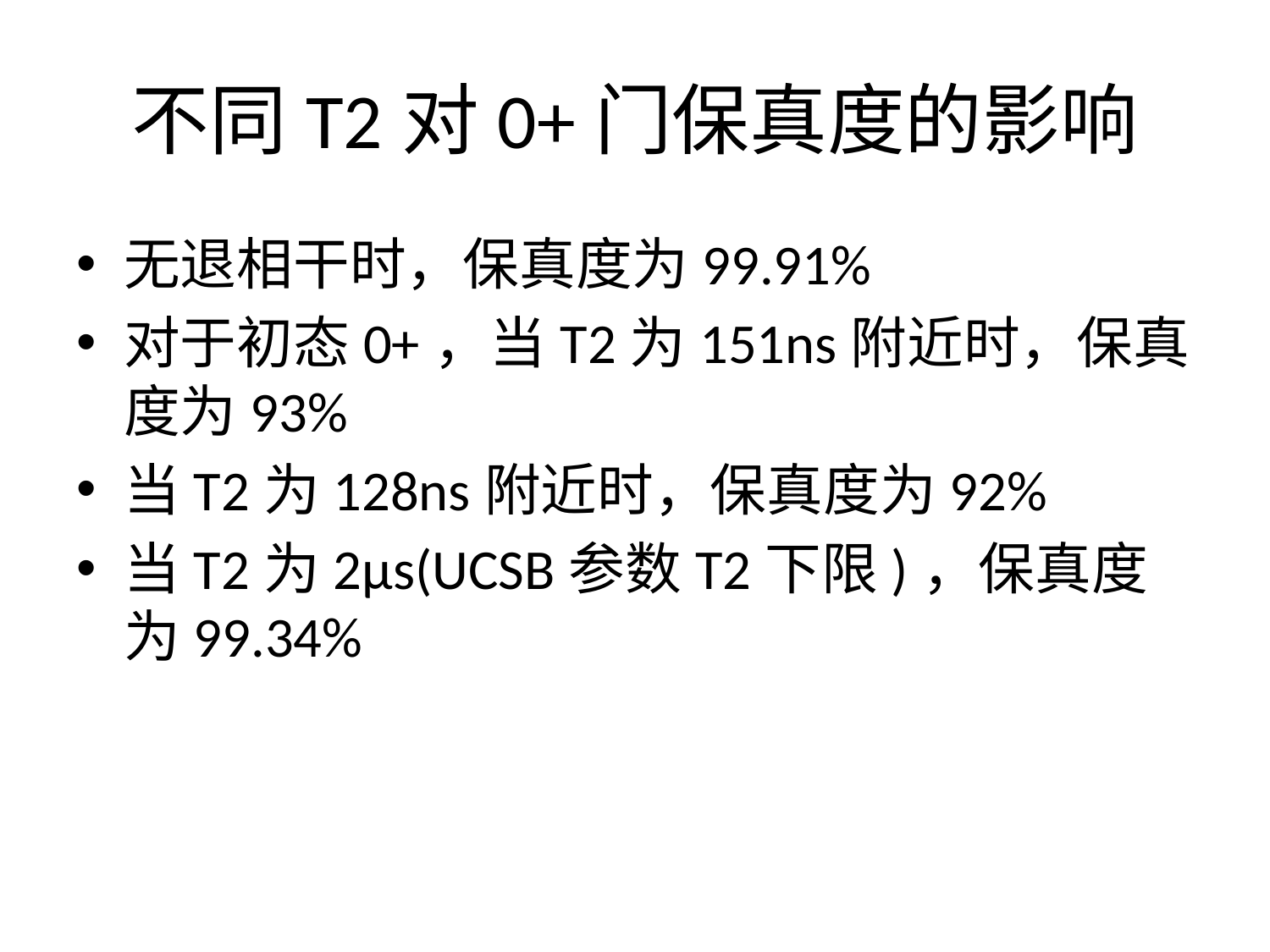

# 不同T2对0+门保真度的影响
无退相干时，保真度为99.91%
对于初态0+，当T2为151ns附近时，保真度为93%
当T2为128ns附近时，保真度为92%
当T2为2μs(UCSB参数T2下限)，保真度为99.34%